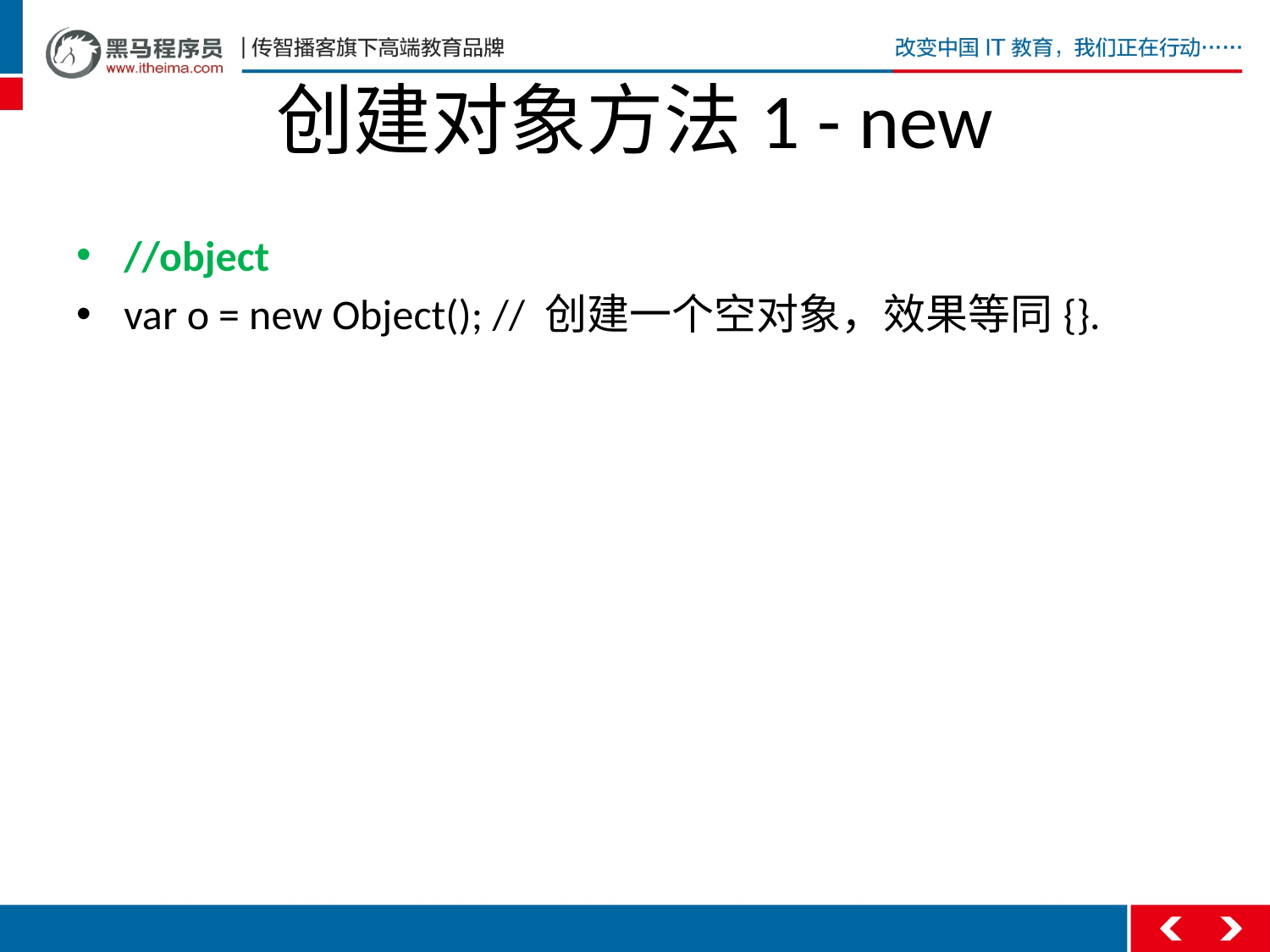

# 创建对象方法1 - new
//object
var o = new Object(); // 创建一个空对象，效果等同{}.